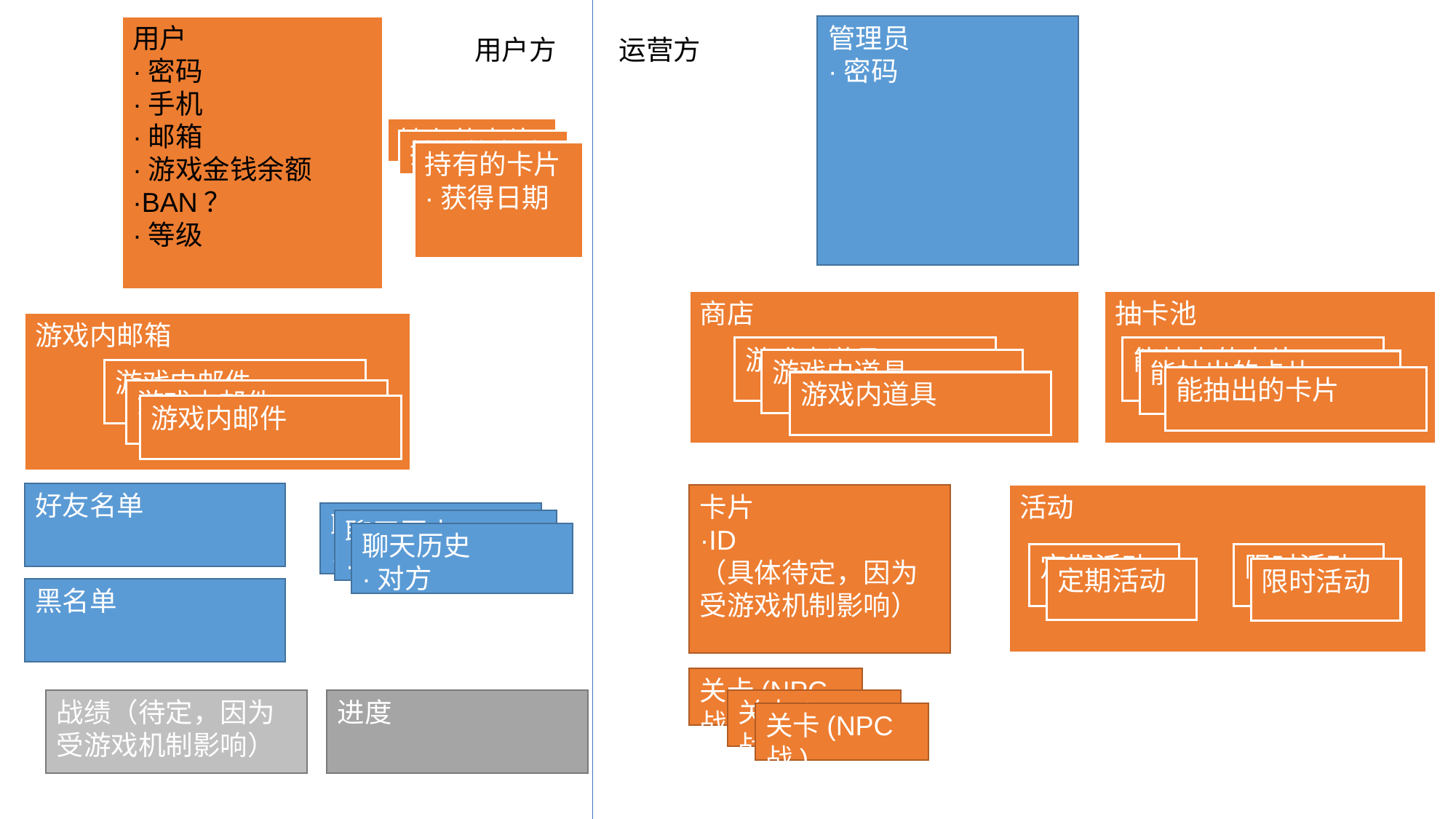

用户
·密码
·手机
·邮箱
·游戏金钱余额
·BAN？
·等级
管理员
·密码

用户方
运营方
持有的卡片
持有的卡片
持有的卡片
·获得日期
商店
抽卡池
游戏内邮箱
游戏内道具
能抽出的卡片
游戏内道具
能抽出的卡片
游戏内邮件
能抽出的卡片
游戏内道具
游戏内邮件
游戏内邮件
好友名单
卡片
·ID
（具体待定，因为受游戏机制影响）

活动
聊天历史
·对方
聊天历史
·对方
聊天历史
·对方
定期活动
限时活动
定期活动
限时活动
黑名单
关卡(NPC战)
战绩（待定，因为受游戏机制影响）
进度
关卡(NPC战)
关卡(NPC战)